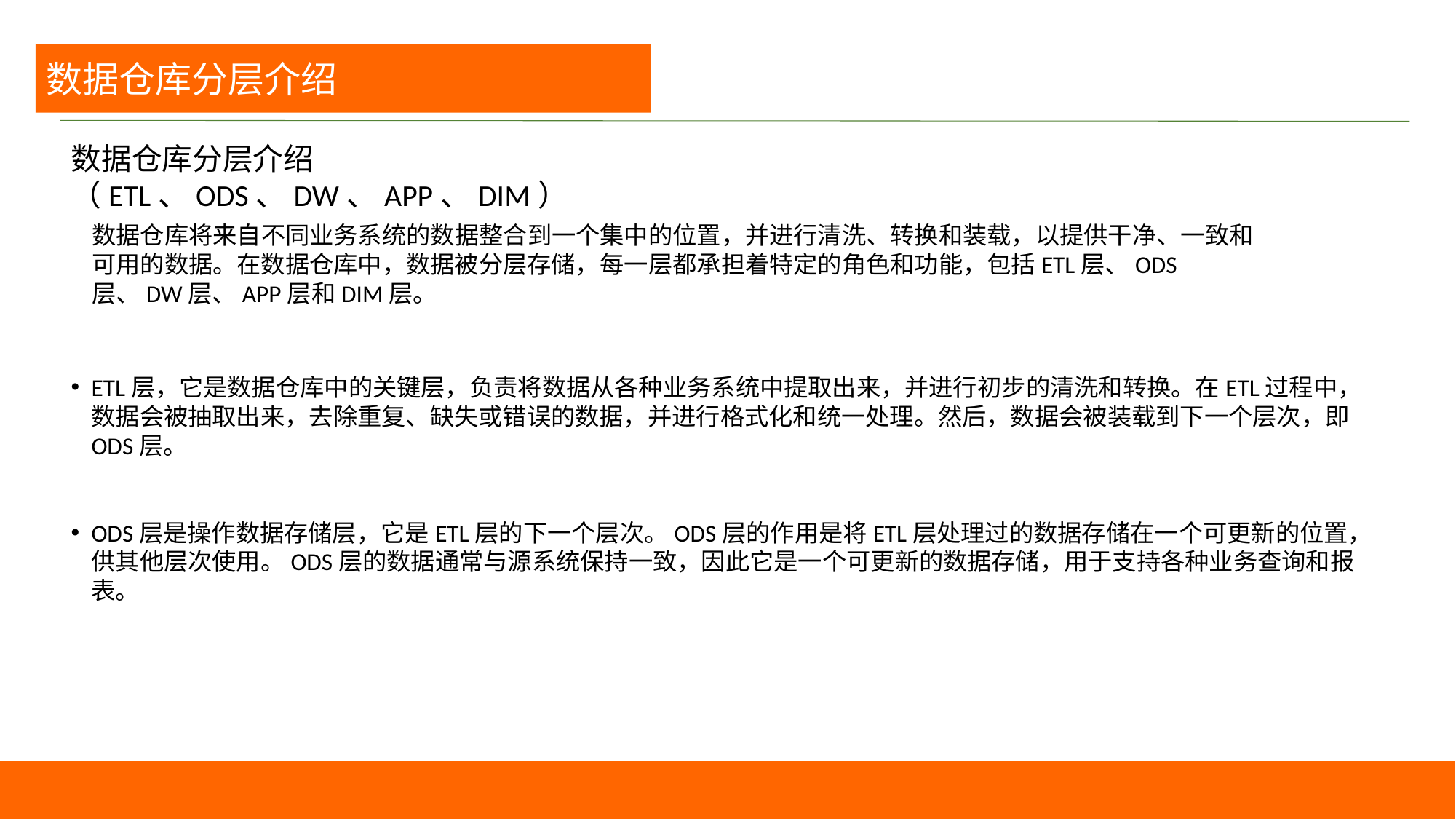

数据仓库分层介绍
数据仓库分层介绍（ETL、ODS、DW、APP、DIM）
数据仓库将来自不同业务系统的数据整合到一个集中的位置，并进行清洗、转换和装载，以提供干净、一致和可用的数据。在数据仓库中，数据被分层存储，每一层都承担着特定的角色和功能，包括ETL层、ODS层、DW层、APP层和DIM层。
ETL层，它是数据仓库中的关键层，负责将数据从各种业务系统中提取出来，并进行初步的清洗和转换。在ETL过程中，数据会被抽取出来，去除重复、缺失或错误的数据，并进行格式化和统一处理。然后，数据会被装载到下一个层次，即ODS层。

ODS层是操作数据存储层，它是ETL层的下一个层次。ODS层的作用是将ETL层处理过的数据存储在一个可更新的位置，供其他层次使用。ODS层的数据通常与源系统保持一致，因此它是一个可更新的数据存储，用于支持各种业务查询和报表。

11